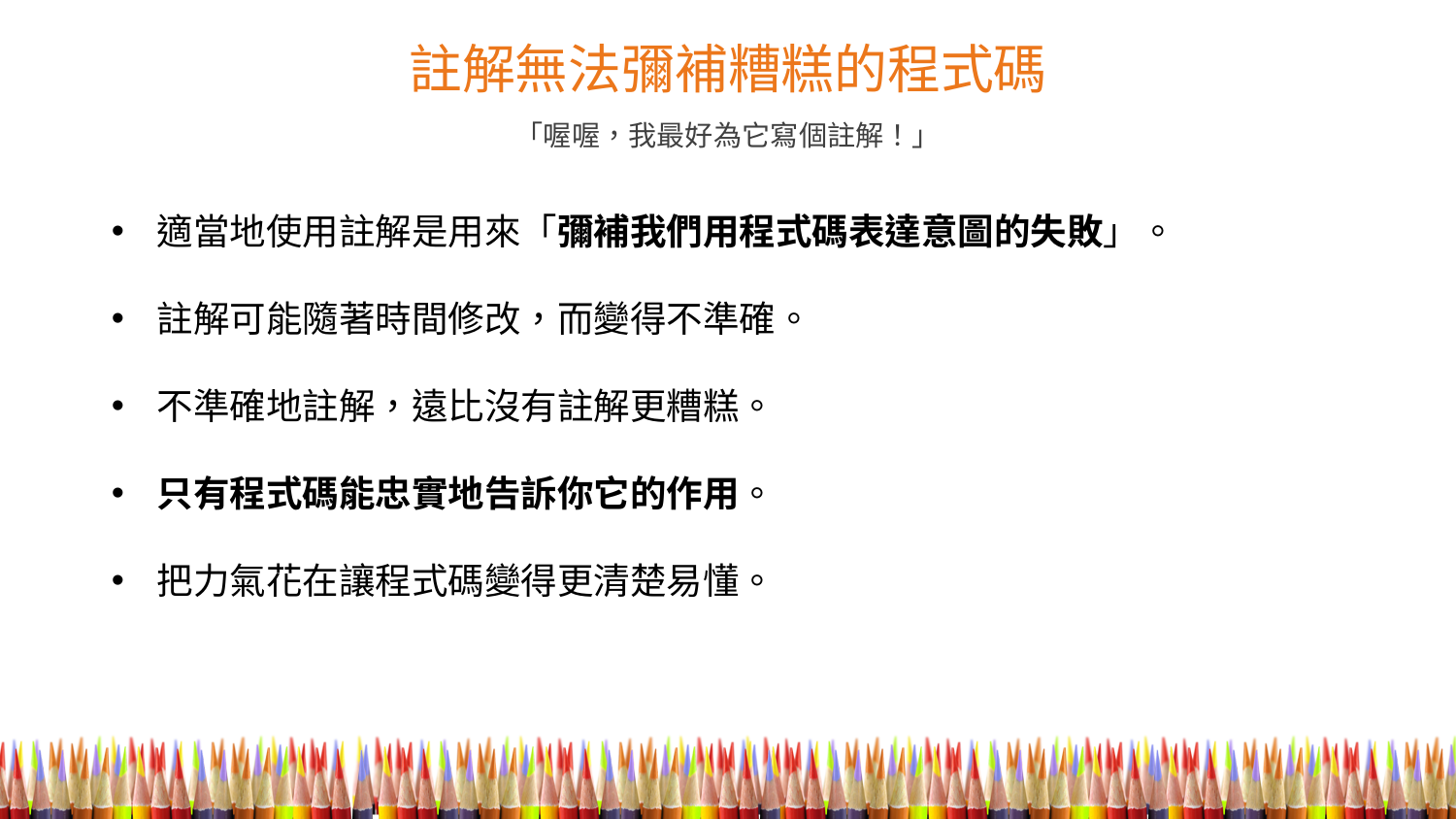

註解無法彌補糟糕的程式碼
「喔喔，我最好為它寫個註解！」
適當地使用註解是用來「彌補我們用程式碼表達意圖的失敗」。

註解可能隨著時間修改，而變得不準確。

不準確地註解，遠比沒有註解更糟糕。

只有程式碼能忠實地告訴你它的作用。

把力氣花在讓程式碼變得更清楚易懂。